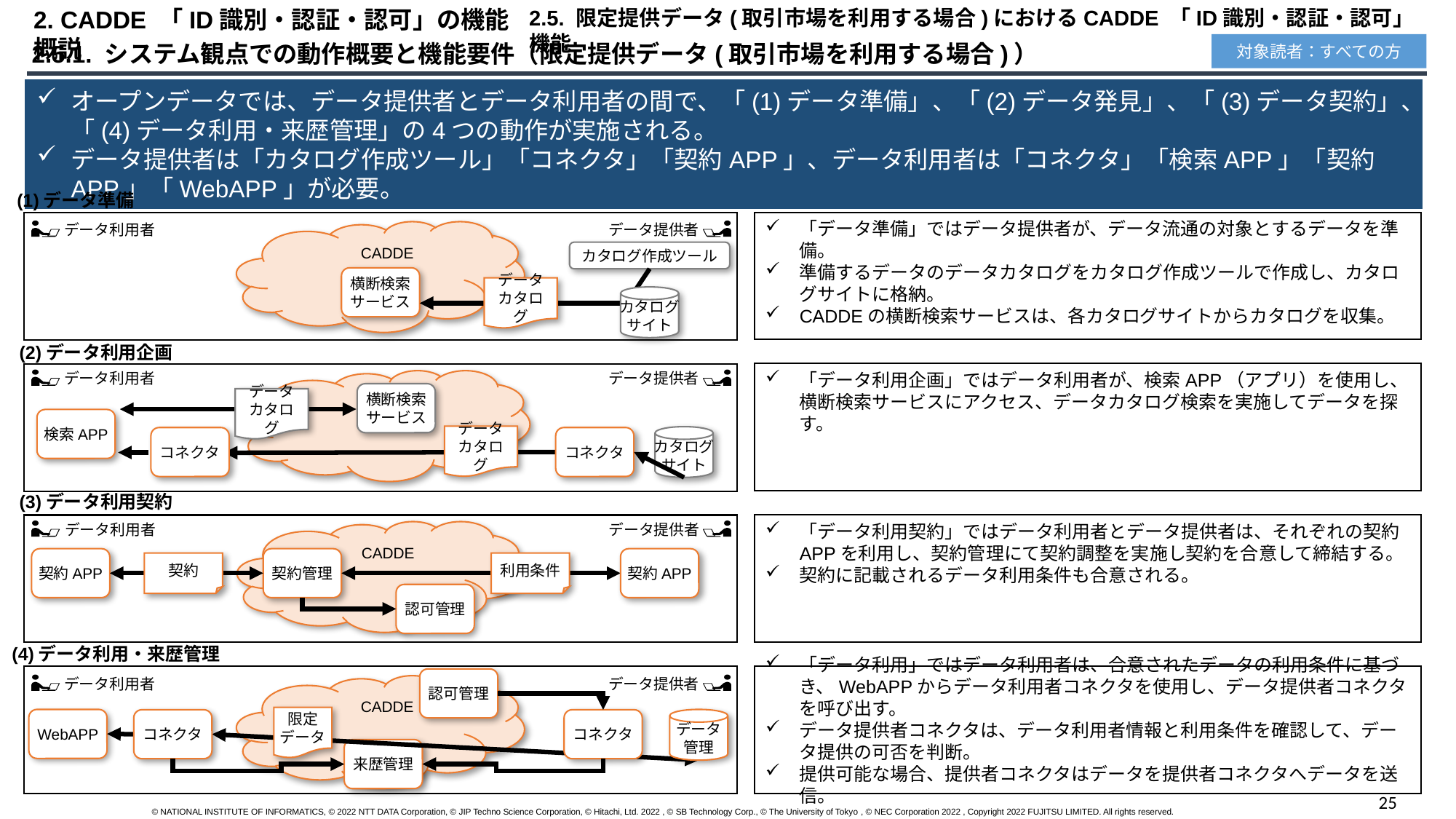

2. CADDE 「ID識別・認証・認可」の機能概説
2.5. 限定提供データ(取引市場を利用する場合)におけるCADDE 「ID識別・認証・認可」機能
 2.5.1. システム観点での動作概要と機能要件（限定提供データ(取引市場を利用する場合)）
対象読者：すべての方
オープンデータでは、データ提供者とデータ利用者の間で、「(1)データ準備」、「(2)データ発見」、「(3)データ契約」、「(4)データ利用・来歴管理」の4つの動作が実施される。
データ提供者は「カタログ作成ツール」「コネクタ」「契約APP」、データ利用者は「コネクタ」「検索APP」「契約APP」「WebAPP」が必要。
(1)データ準備
「データ準備」ではデータ提供者が、データ流通の対象とするデータを準備。
準備するデータのデータカタログをカタログ作成ツールで作成し、カタログサイトに格納。
CADDEの横断検索サービスは、各カタログサイトからカタログを収集。

データ利用者
データ提供者

　　CADDE
カタログ作成ツール
横断検索
サービス
データ
カタログ
カタログ
サイト
(2)データ利用企画
「データ利用企画」ではデータ利用者が、検索APP（アプリ）を使用し、横断検索サービスにアクセス、データカタログ検索を実施してデータを探す。
データ利用者
データ提供者

　　CADDE
横断検索
サービス
データ
カタログ
検索APP
データ
カタログ
カタログ
サイト
コネクタ
コネクタ
(3)データ利用契約
データ利用者
データ提供者
「データ利用契約」ではデータ利用者とデータ提供者は、それぞれの契約APPを利用し、契約管理にて契約調整を実施し契約を合意して締結する。
契約に記載されるデータ利用条件も合意される。

　　CADDE
契約APP
契約管理
契約APP
契約
利用条件
認可管理
(4)データ利用・来歴管理

「データ利用」ではデータ利用者は、合意されたデータの利用条件に基づき、WebAPPからデータ利用者コネクタを使用し、データ提供者コネクタを呼び出す。
データ提供者コネクタは、データ利用者情報と利用条件を確認して、データ提供の可否を判断。
提供可能な場合、提供者コネクタはデータを提供者コネクタへデータを送信。
データ利用者
データ提供者
認可管理

　　CADDE
限定
データ
WebAPP
データ
管理
コネクタ
コネクタ
来歴管理